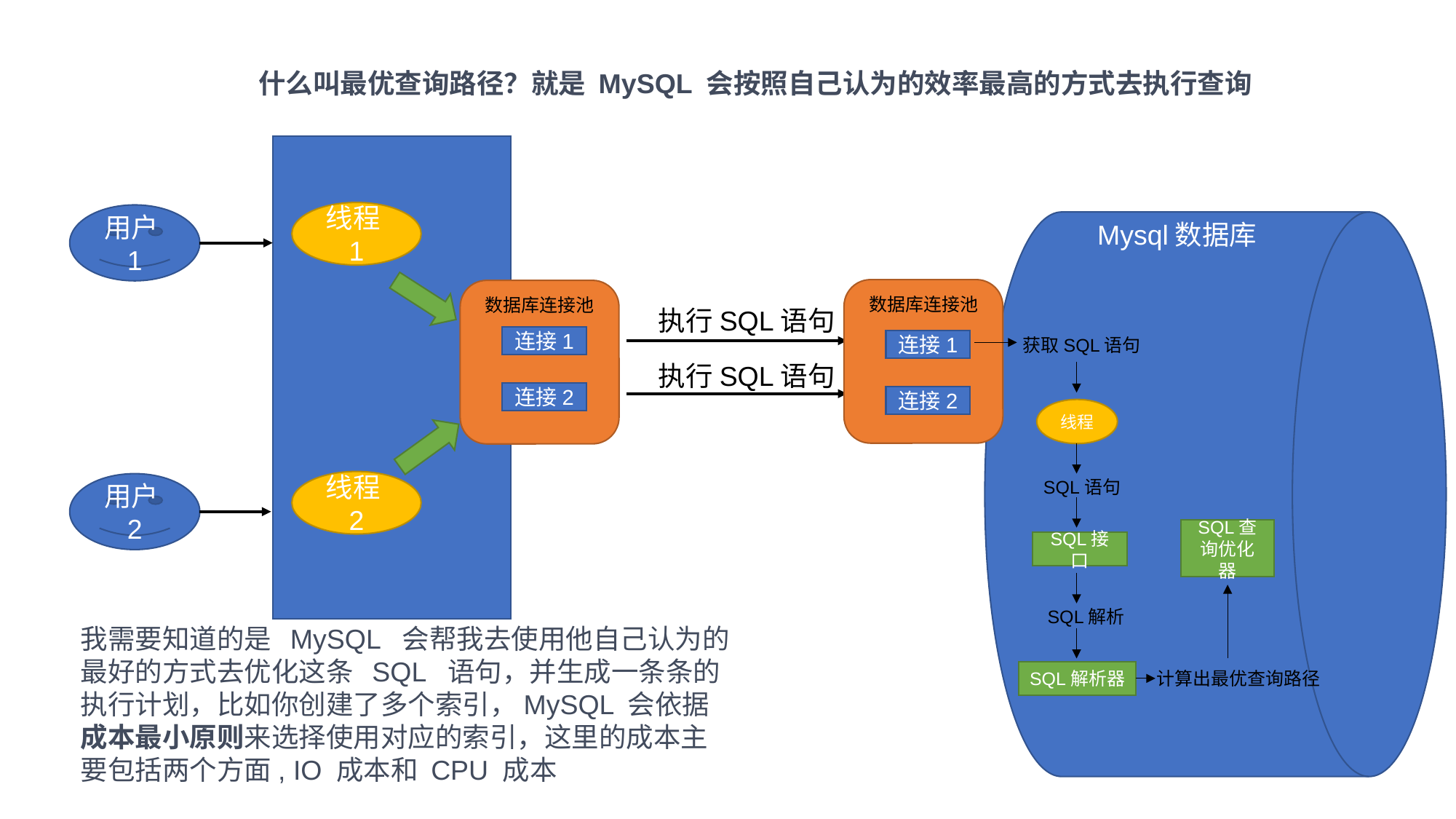

什么叫最优查询路径？就是 MySQL 会按照自己认为的效率最高的方式去执行查询

线程1
用户1
Mysql数据库

数据库连接池
数据库连接池
执行SQL语句
连接1
获取SQL语句
连接1
执行SQL语句
连接2
连接2
线程

SQL语句
线程2
用户2
SQL查询优化器
SQL接口
SQL解析
我需要知道的是  MySQL  会帮我去使用他自己认为的最好的方式去优化这条  SQL  语句，并生成一条条的执行计划，比如你创建了多个索引，MySQL 会依据成本最小原则来选择使用对应的索引，这里的成本主要包括两个方面, IO 成本和 CPU 成本
计算出最优查询路径
SQL解析器